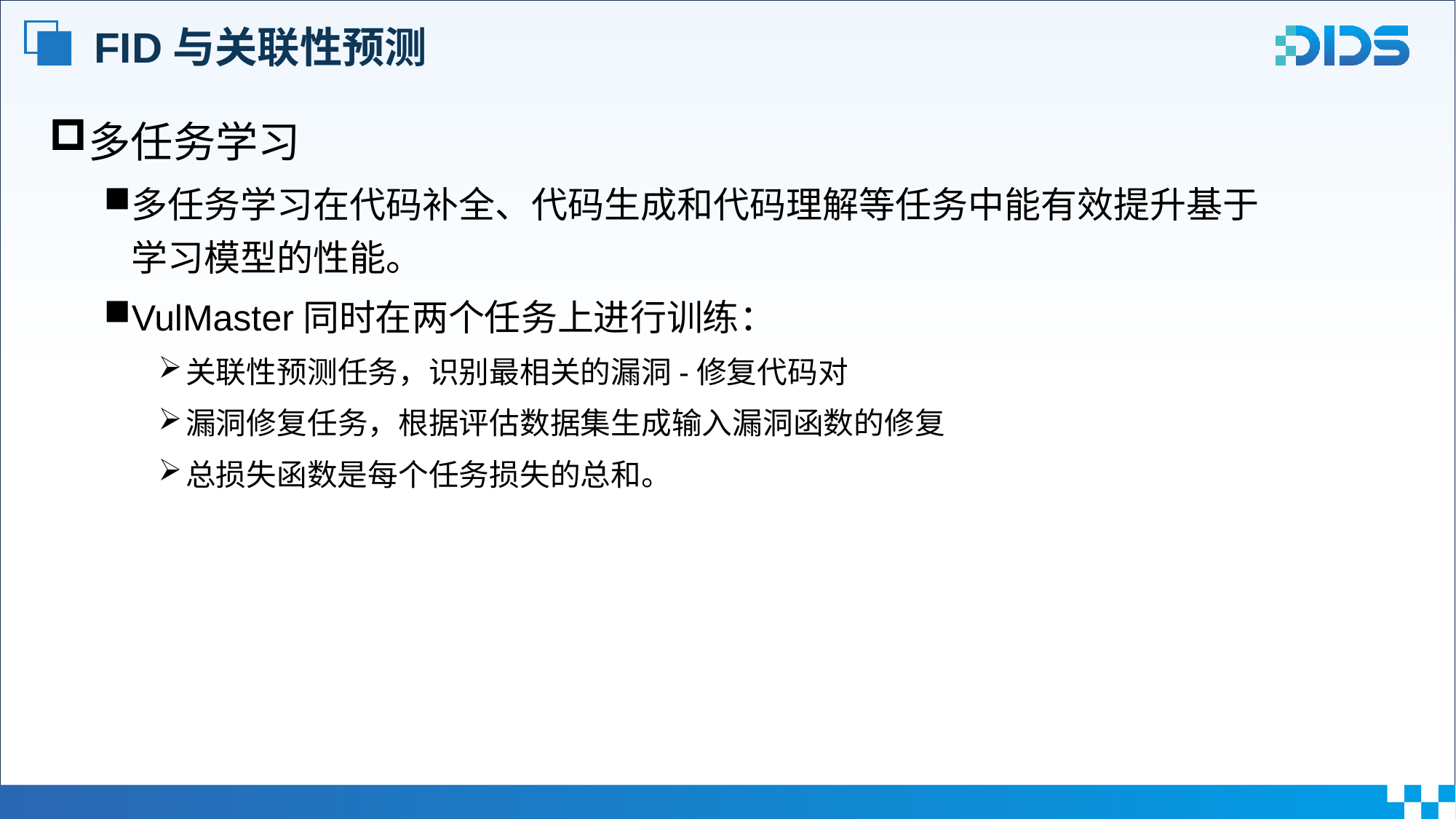

# FID与关联性预测
多任务学习
多任务学习在代码补全、代码生成和代码理解等任务中能有效提升基于学习模型的性能。
VulMaster同时在两个任务上进行训练：
关联性预测任务，识别最相关的漏洞-修复代码对
漏洞修复任务，根据评估数据集生成输入漏洞函数的修复
总损失函数是每个任务损失的总和。